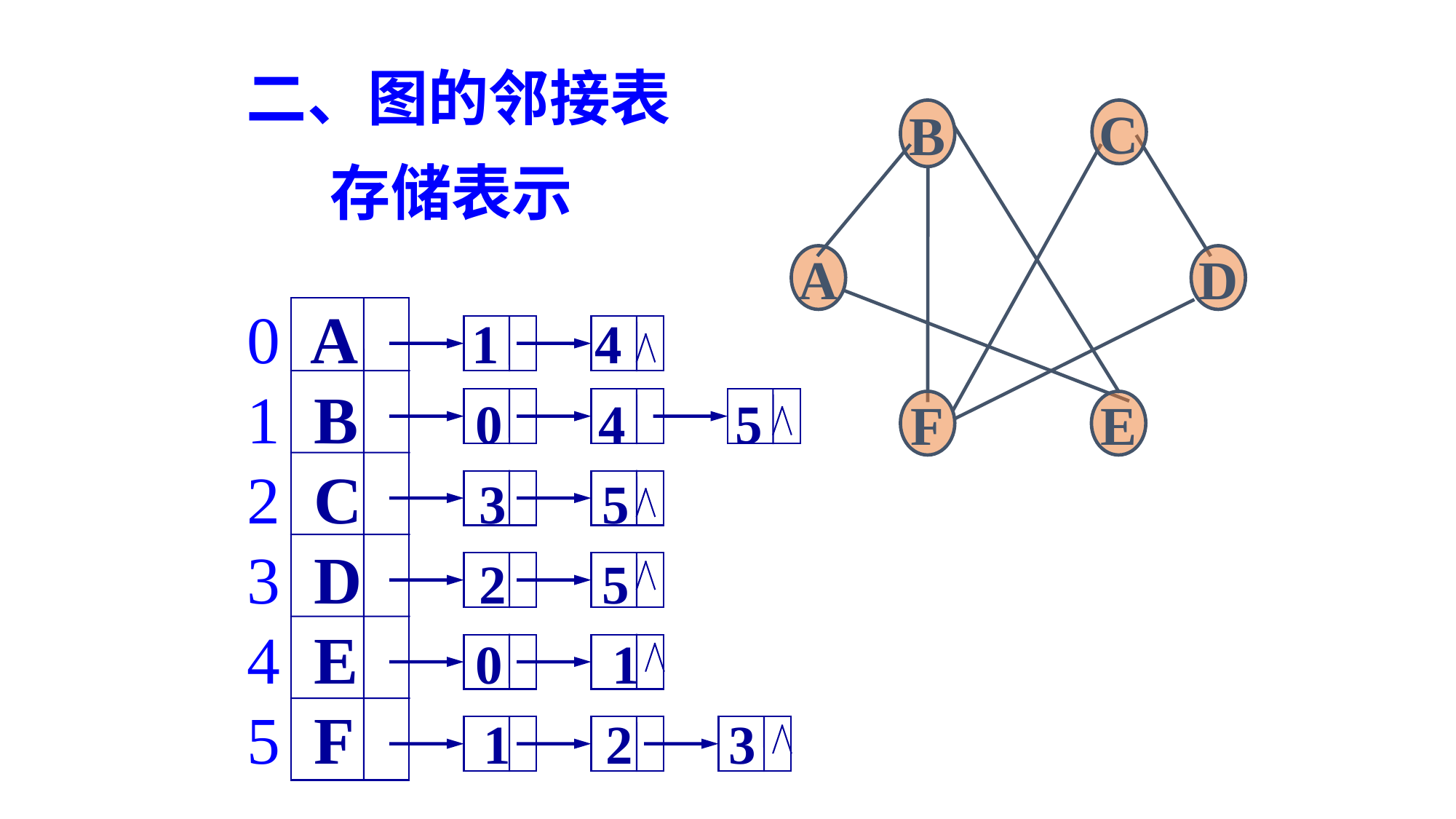

二、图的邻接表
     存储表示
B
C

A
D

F
E
0  A       1       4
1  B       0       4        5
2  C       3       5
3  D       2       5
4  E       0        1
5  F        1       2       3